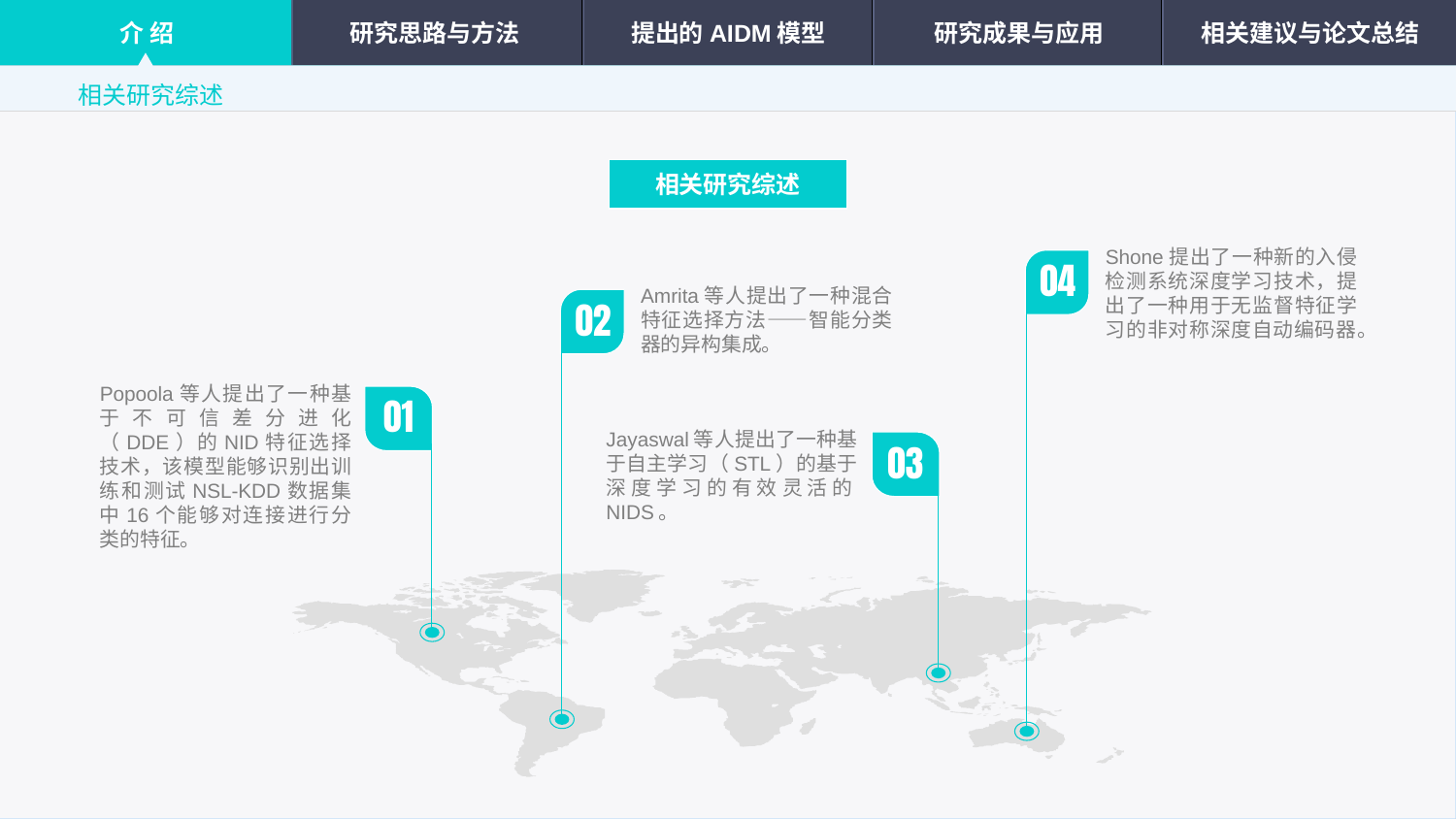

介 绍
研究思路与方法
提出的AIDM模型
研究成果与应用
相关建议与论文总结
相关研究综述
相关研究综述
Shone提出了一种新的入侵检测系统深度学习技术，提出了一种用于无监督特征学习的非对称深度自动编码器。

04
Amrita等人提出了一种混合特征选择方法——智能分类器的异构集成。

02
Popoola等人提出了一种基于不可信差分进化（DDE）的NID特征选择技术，该模型能够识别出训练和测试NSL-KDD数据集中16个能够对连接进行分类的特征。

01
Jayaswal等人提出了一种基于自主学习（STL）的基于深度学习的有效灵活的NIDS。

03